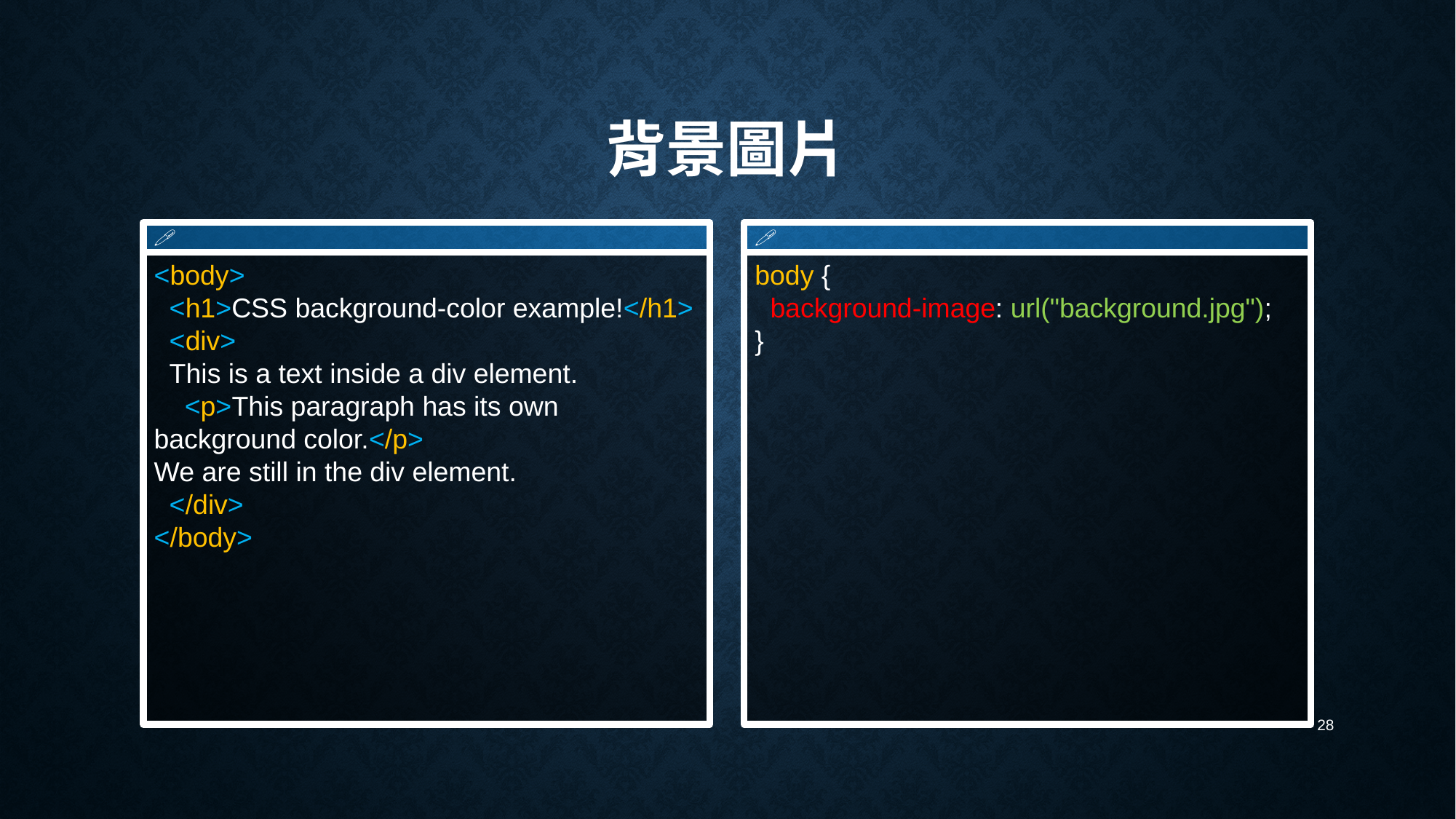

# 背景圖片
🖊
<body>
  <h1>CSS background-color example!</h1>
  <div>
  This is a text inside a div element.
    <p>This paragraph has its own background color.</p>
We are still in the div element.
  </div>
</body>
🖊
body {
  background-image: url("background.jpg");
}
28